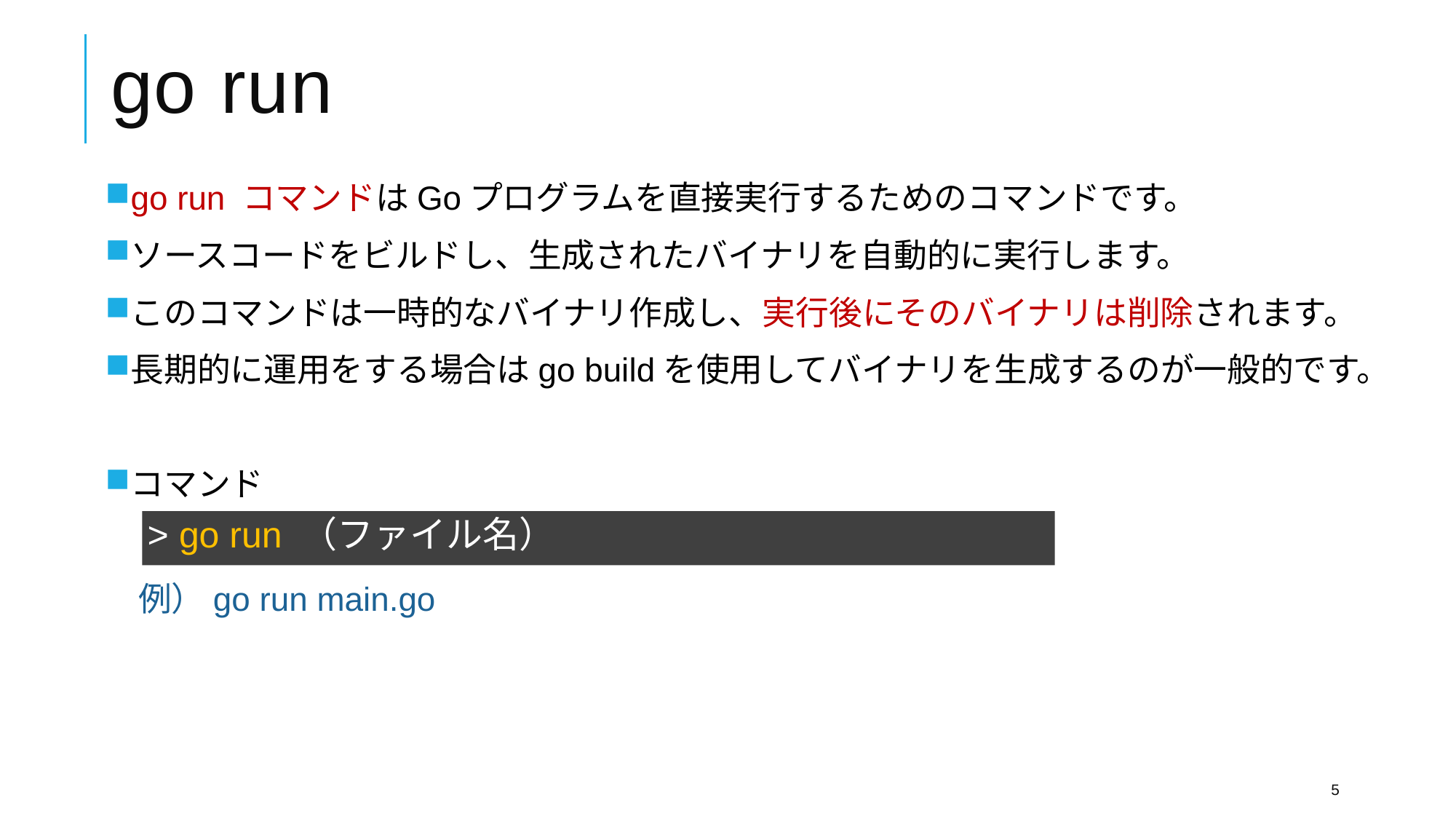

# go run
go run コマンドはGoプログラムを直接実行するためのコマンドです。
ソースコードをビルドし、生成されたバイナリを自動的に実行します。
このコマンドは一時的なバイナリ作成し、実行後にそのバイナリは削除されます。
長期的に運用をする場合はgo buildを使用してバイナリを生成するのが一般的です。

コマンド

　例）go run main.go

> go run （ファイル名）
5